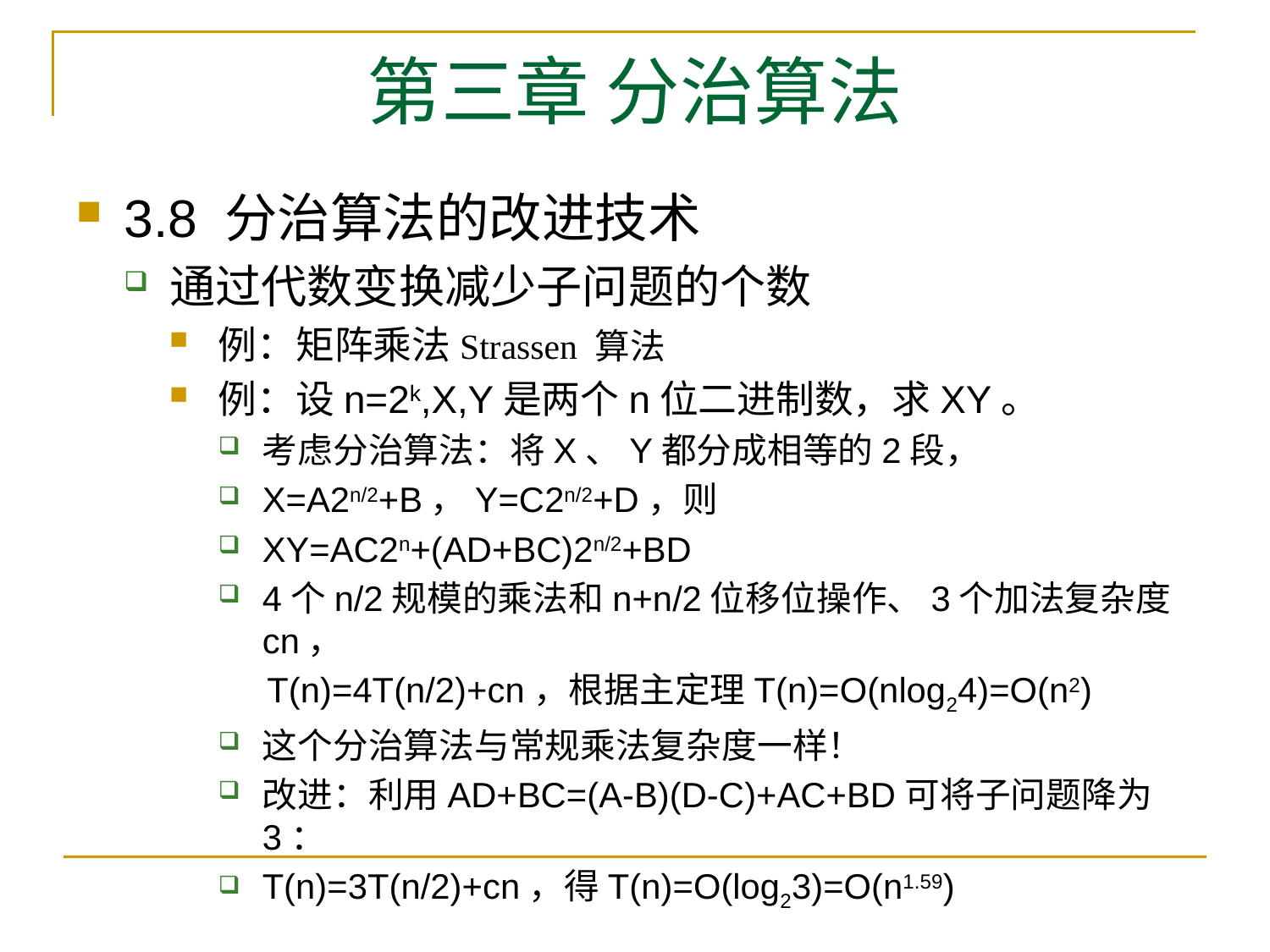

# 第三章 分治算法
3.8 分治算法的改进技术
通过代数变换减少子问题的个数
例：矩阵乘法Strassen 算法
例：设n=2k,X,Y是两个n位二进制数，求XY。
考虑分治算法：将X、Y都分成相等的2段，
X=A2n/2+B，Y=C2n/2+D，则
XY=AC2n+(AD+BC)2n/2+BD
4个n/2规模的乘法和n+n/2位移位操作、3个加法复杂度cn，
     T(n)=4T(n/2)+cn，根据主定理T(n)=O(nlog24)=O(n2)
这个分治算法与常规乘法复杂度一样！
改进：利用AD+BC=(A-B)(D-C)+AC+BD可将子问题降为3：
T(n)=3T(n/2)+cn，得T(n)=O(log23)=O(n1.59)